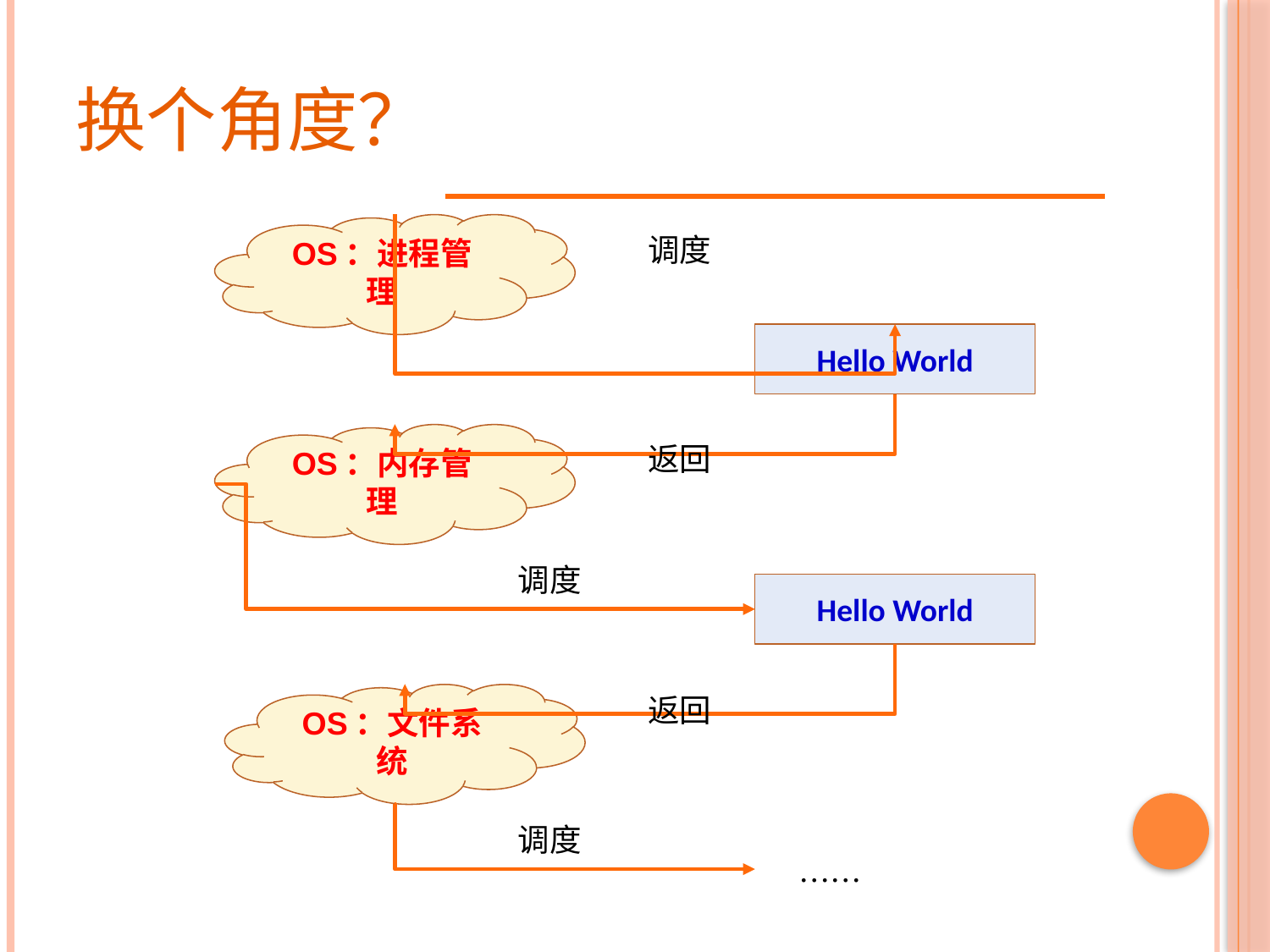

# 换个角度？
OS：进程管理
调度
Hello World
OS：内存管理
返回
调度
Hello World
OS：文件系统
返回
调度
……